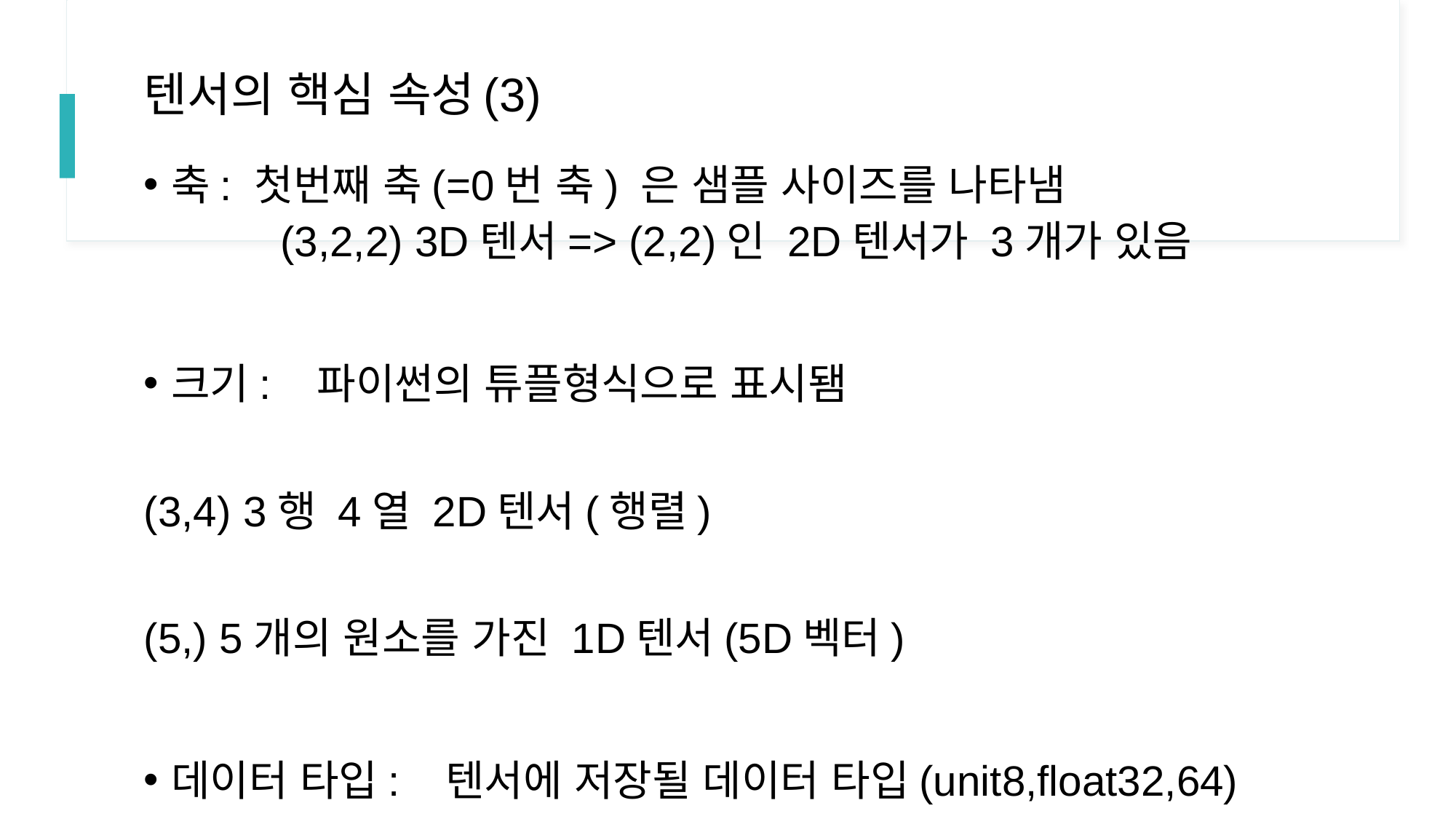

# 텐서의 핵심 속성(3)
축: 첫번째 축(=0번 축) 은 샘플 사이즈를 나타냄			(3,2,2) 3D텐서=> (2,2)인 2D텐서가 3개가 있음

크기:   파이썬의 튜플형식으로 표시됌
(3,4) 3행 4열 2D텐서(행렬)
(5,) 5개의 원소를 가진 1D텐서(5D벡터)

데이터 타입:   텐서에 저장될 데이터 타입(unit8,float32,64)